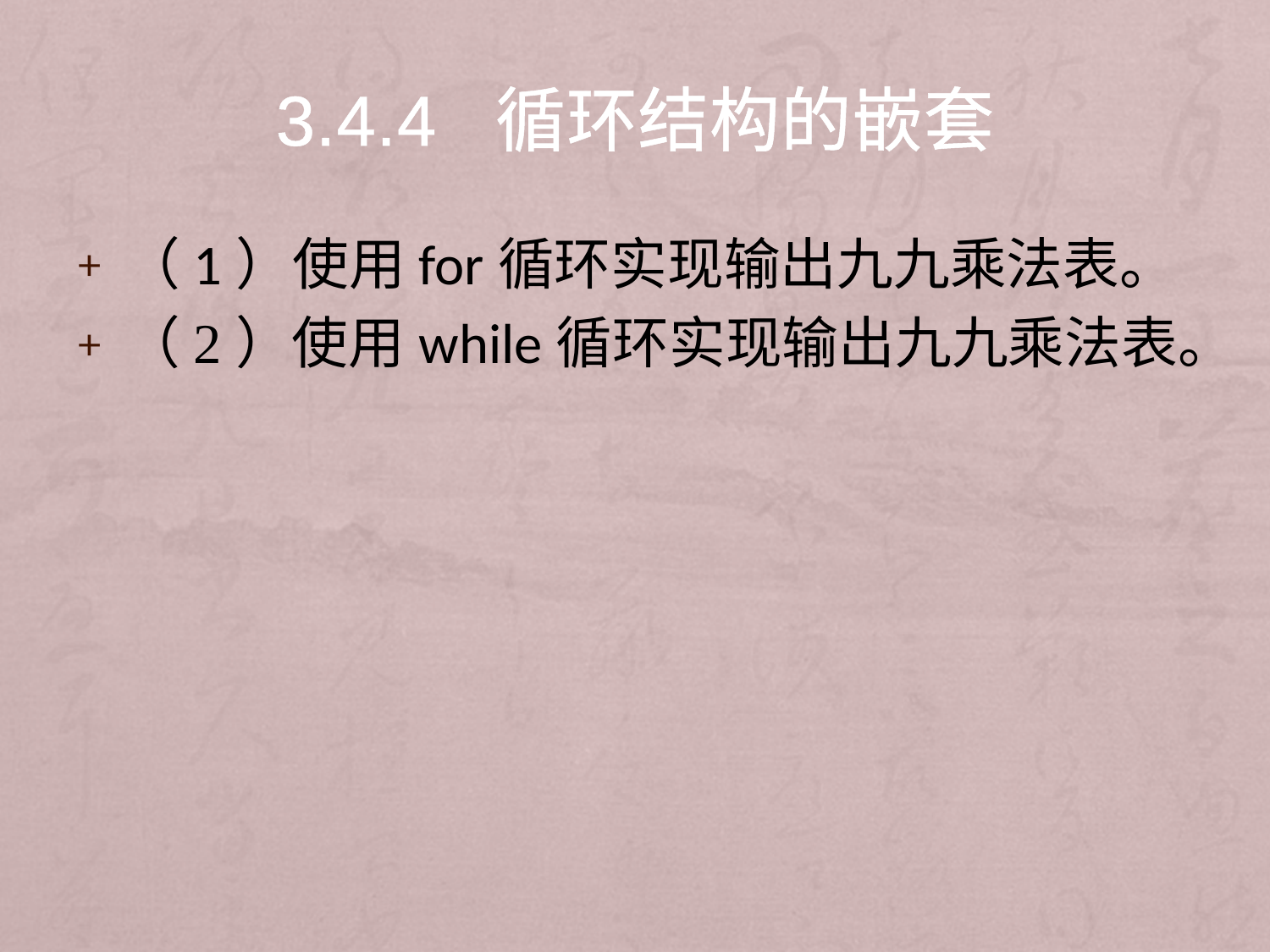

# 3.4.4  循环结构的嵌套
（1）使用for循环实现输出九九乘法表。
（2）使用while循环实现输出九九乘法表。